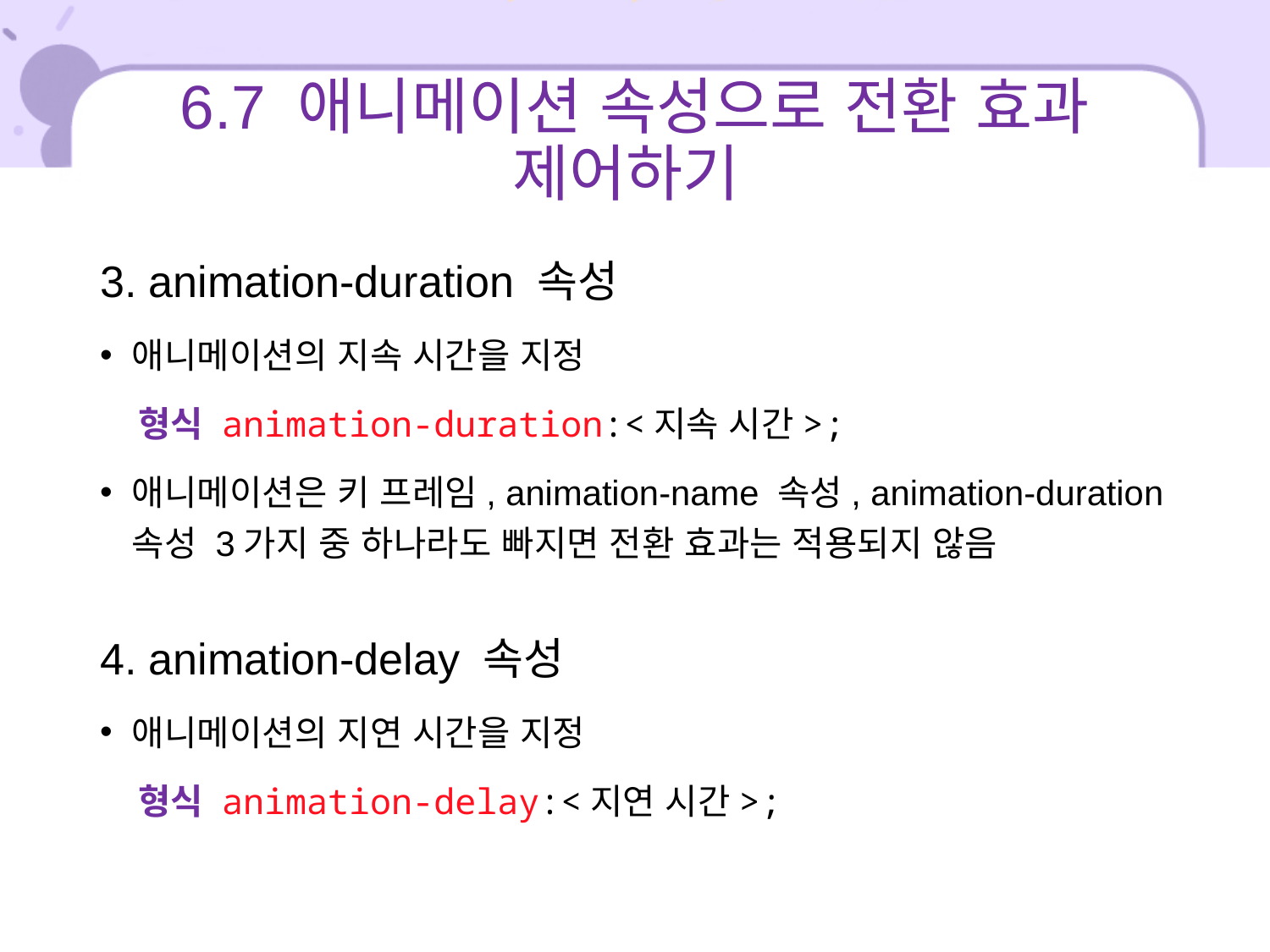

# 6.7 애니메이션 속성으로 전환 효과 제어하기
3. animation-duration 속성
애니메이션의 지속 시간을 지정
   형식 animation-duration:<지속 시간>;
애니메이션은 키 프레임, animation-name 속성, animation-duration 속성 3가지 중 하나라도 빠지면 전환 효과는 적용되지 않음

4. animation-delay 속성
애니메이션의 지연 시간을 지정
   형식 animation-delay:<지연 시간>;